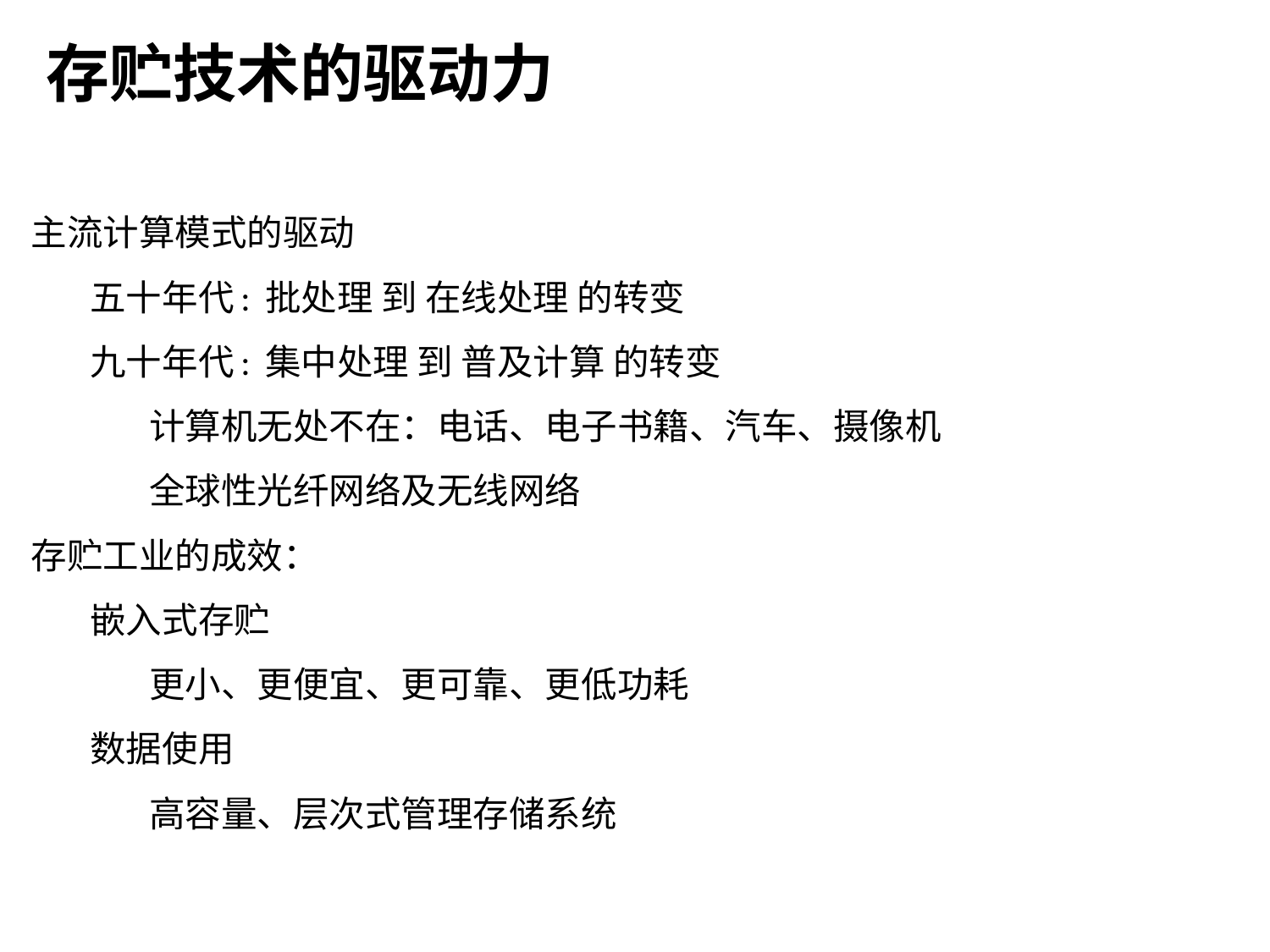

# 存贮技术的驱动力
主流计算模式的驱动
五十年代: 批处理 到 在线处理 的转变
九十年代: 集中处理 到 普及计算 的转变
计算机无处不在：电话、电子书籍、汽车、摄像机
全球性光纤网络及无线网络
存贮工业的成效：
嵌入式存贮
更小、更便宜、更可靠、更低功耗
数据使用
高容量、层次式管理存储系统